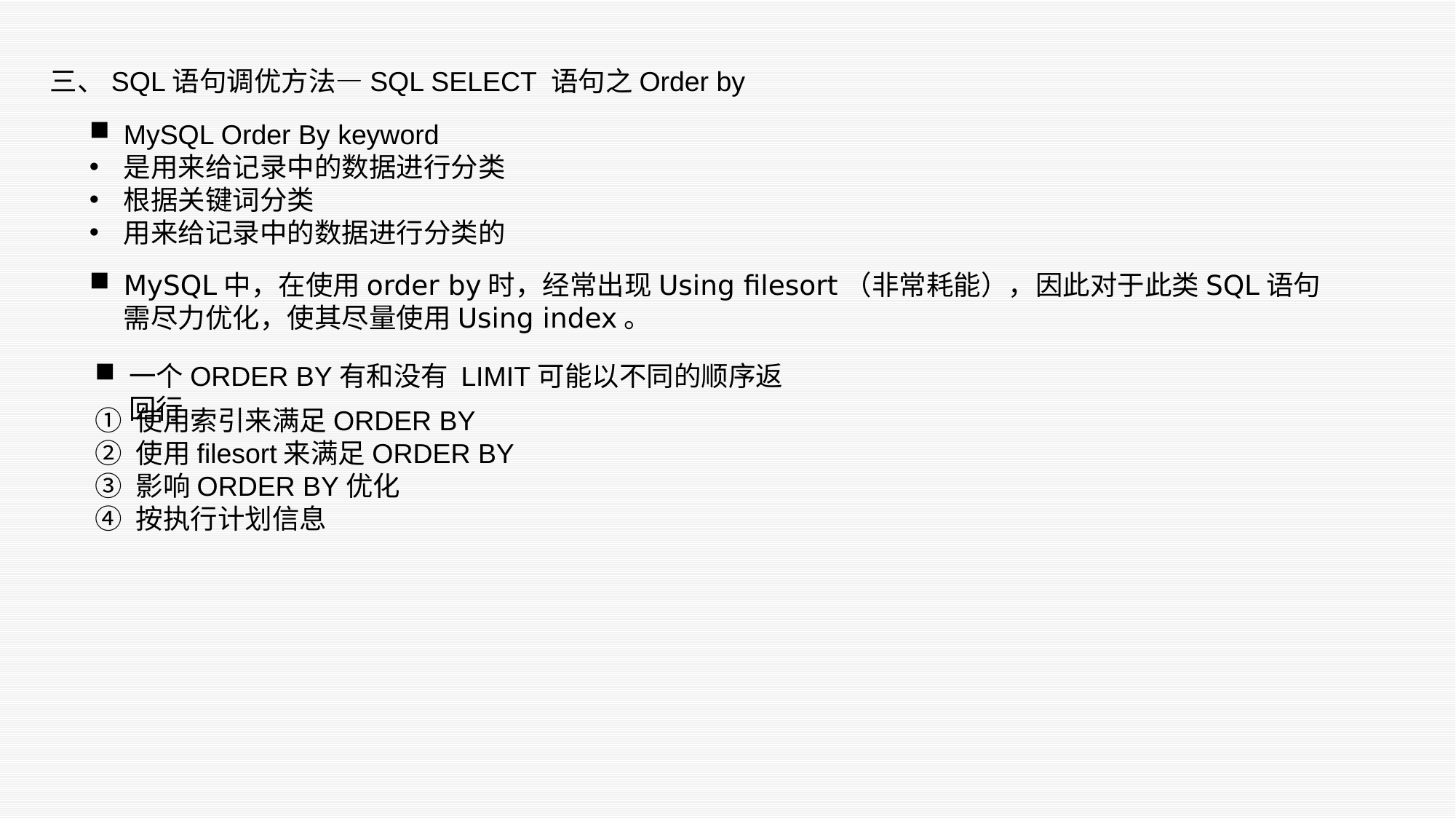

三、SQL语句调优方法—SQL SELECT 语句之Order by
MySQL Order By keyword
是用来给记录中的数据进行分类
根据关键词分类
用来给记录中的数据进行分类的
MySQL中，在使用order by时，经常出现Using filesort（非常耗能），因此对于此类SQL语句需尽力优化，使其尽量使用Using index。
一个ORDER BY有和没有 LIMIT可能以不同的顺序返回行
使用索引来满足ORDER BY
使用filesort来满足ORDER BY
影响ORDER BY优化
按执行计划信息